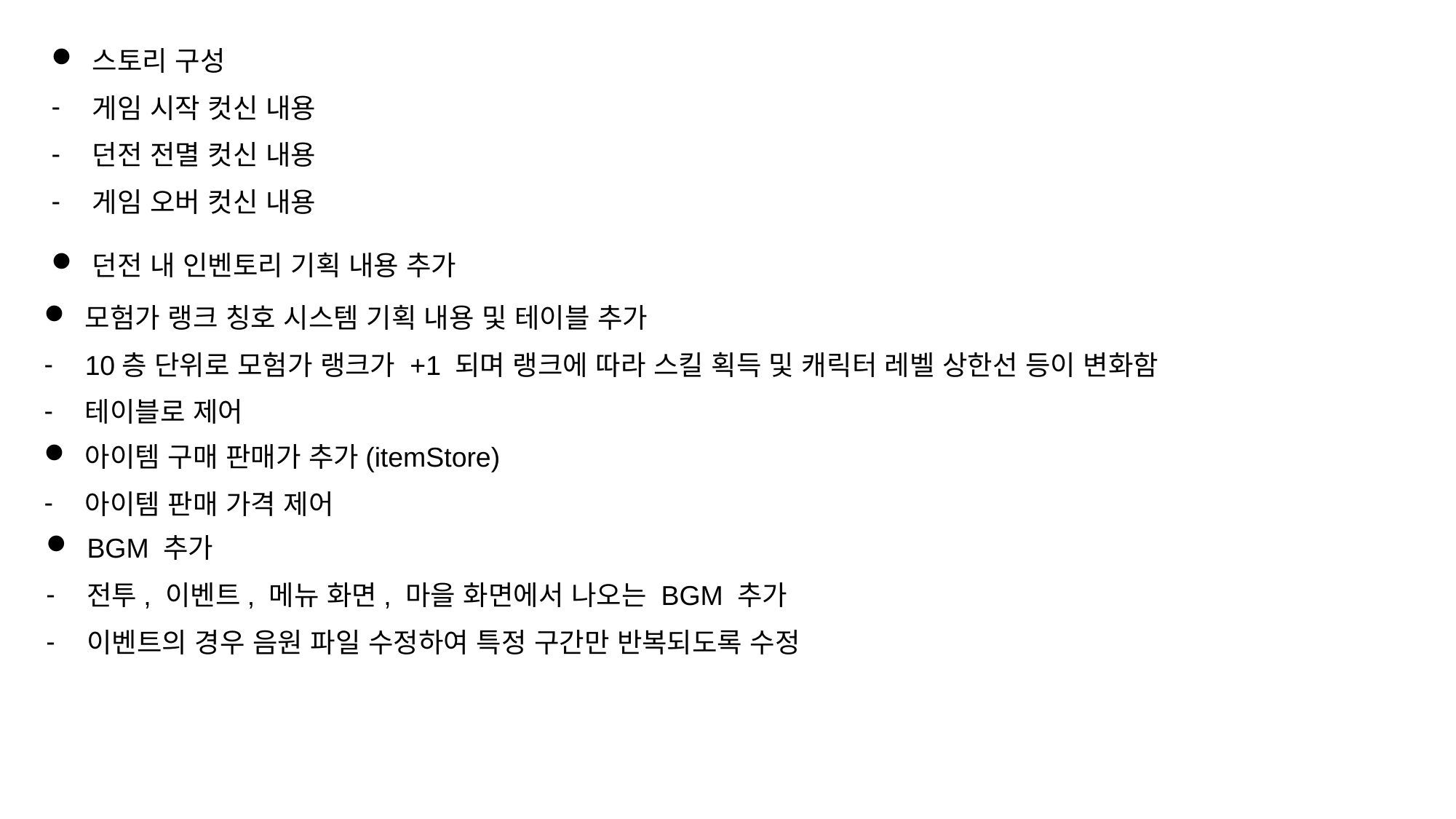

스토리 구성
게임 시작 컷신 내용
던전 전멸 컷신 내용
게임 오버 컷신 내용
던전 내 인벤토리 기획 내용 추가
모험가 랭크 칭호 시스템 기획 내용 및 테이블 추가
10층 단위로 모험가 랭크가 +1 되며 랭크에 따라 스킬 획득 및 캐릭터 레벨 상한선 등이 변화함
테이블로 제어
아이템 구매 판매가 추가(itemStore)
아이템 판매 가격 제어
BGM 추가
전투, 이벤트, 메뉴 화면, 마을 화면에서 나오는 BGM 추가
이벤트의 경우 음원 파일 수정하여 특정 구간만 반복되도록 수정